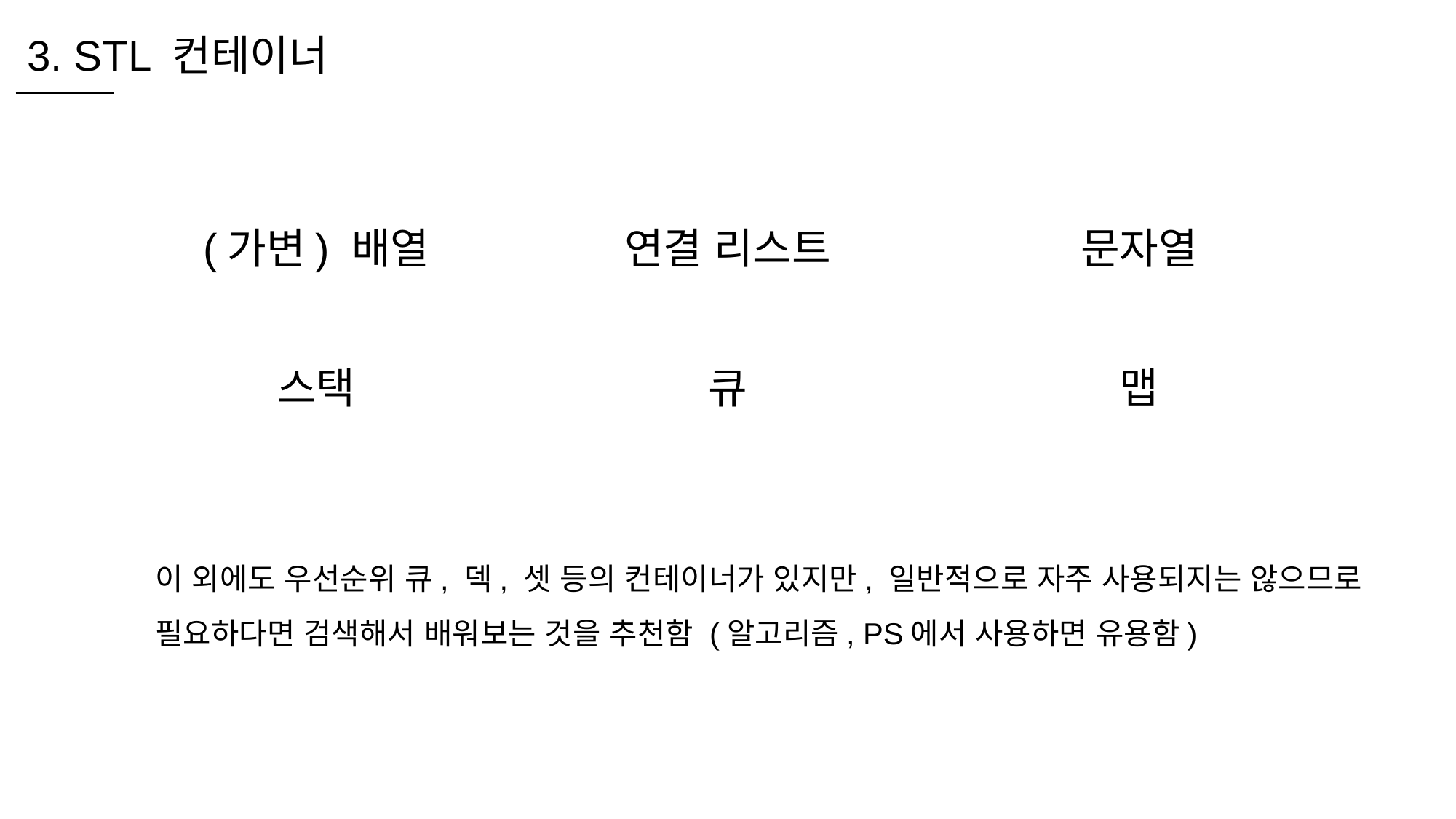

3. STL 컨테이너
(가변) 배열
연결 리스트
문자열
스택
큐
맵
이 외에도 우선순위 큐, 덱, 셋 등의 컨테이너가 있지만, 일반적으로 자주 사용되지는 않으므로
필요하다면 검색해서 배워보는 것을 추천함 (알고리즘, PS에서 사용하면 유용함)